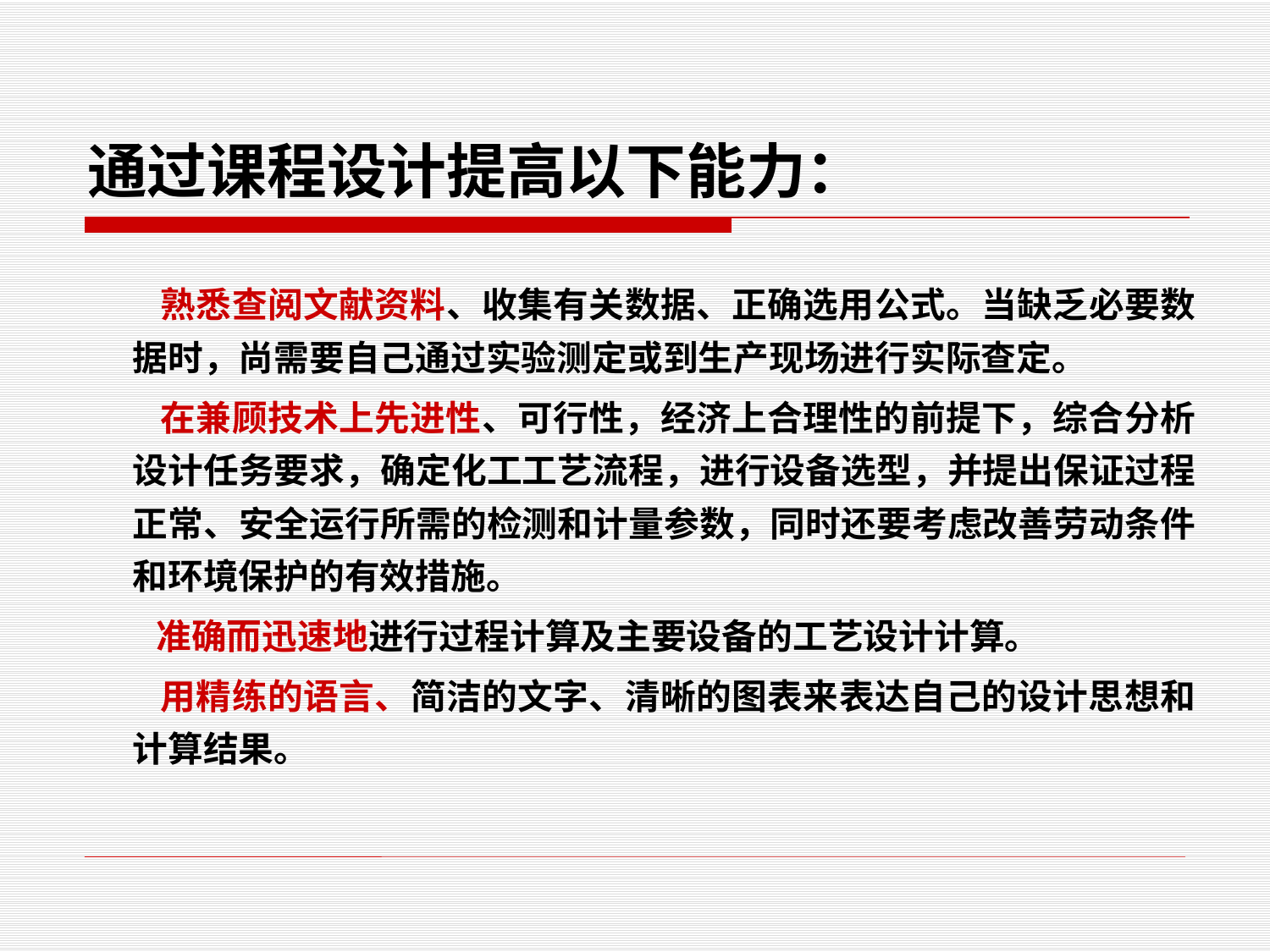

# 通过课程设计提高以下能力：
          熟悉查阅文献资料、收集有关数据、正确选用公式。当缺乏必要数据时，尚需要自己通过实验测定或到生产现场进行实际查定。
          在兼顾技术上先进性、可行性，经济上合理性的前提下，综合分析设计任务要求，确定化工工艺流程，进行设备选型，并提出保证过程正常、安全运行所需的检测和计量参数，同时还要考虑改善劳动条件和环境保护的有效措施。
          准确而迅速地进行过程计算及主要设备的工艺设计计算。
          用精练的语言、简洁的文字、清晰的图表来表达自己的设计思想和计算结果。